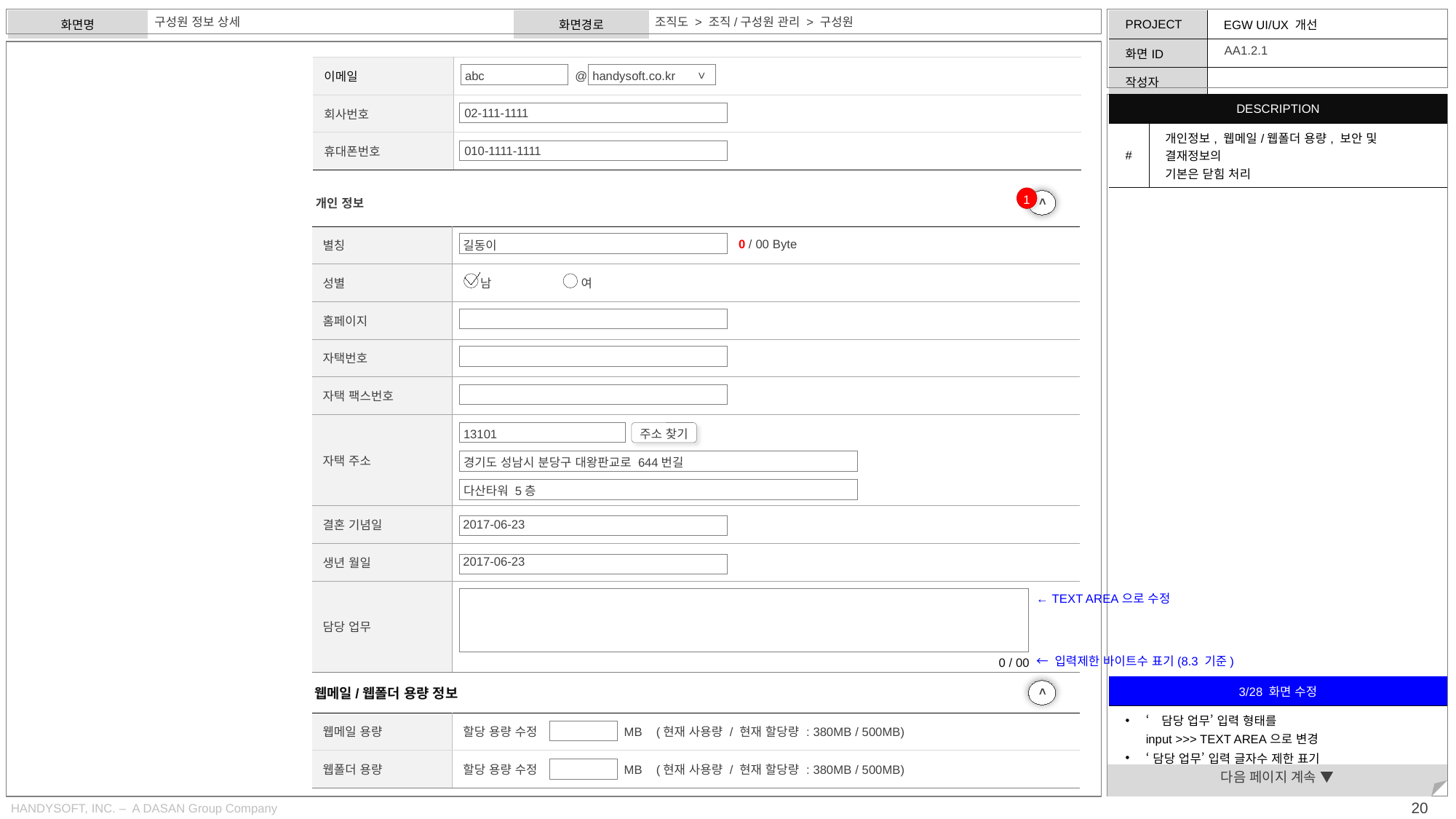

구성원 정보 상세
조직도 > 조직/구성원 관리 > 구성원
AA1.2.1
| 이메일 | @ |
| --- | --- |
| 회사번호 | 02-111-1111 |
| 휴대폰번호 | 010-1111-1111 |
abc
>
handysoft.co.kr
| DESCRIPTION |  |
| --- | --- |
| # | 개인정보, 웹메일/웹폴더 용량, 보안 및 결재정보의 기본은 닫힘 처리 |

개인 정보
1
<

| 별칭 | 길동이 |
| --- | --- |
| 성별 | 남 여 |
| 홈페이지 |  |
| 자택번호 |  |
| 자택 팩스번호 |  |
| 자택 주소 |  |
| 결혼 기념일 | 2017-06-23 |
| 생년 월일 | 2017-06-23 |
| 담당 업무 |  |

0 / 00 Byte

주소 찾기
13101
경기도 성남시 분당구 대왕판교로 644번길
다산타워 5층

← TEXT AREA으로 수정

← 입력제한 바이트수 표기(8.3 기준)
0 / 00
웹메일/웹폴더 용량 정보
| 3/28 화면 수정 |
| --- |
| ‘담당 업무’ 입력 형태를 input >>> TEXT AREA으로 변경 ‘담당 업무’ 입력 글자수 제한 표기 |
<

| 웹메일 용량 | 할당 용량 수정 MB (현재 사용량 / 현재 할당량 : 380MB / 500MB) |
| --- | --- |
| 웹폴더 용량 | 할당 용량 수정 MB (현재 사용량 / 현재 할당량 : 380MB / 500MB) |

다음 페이지 계속 ▼